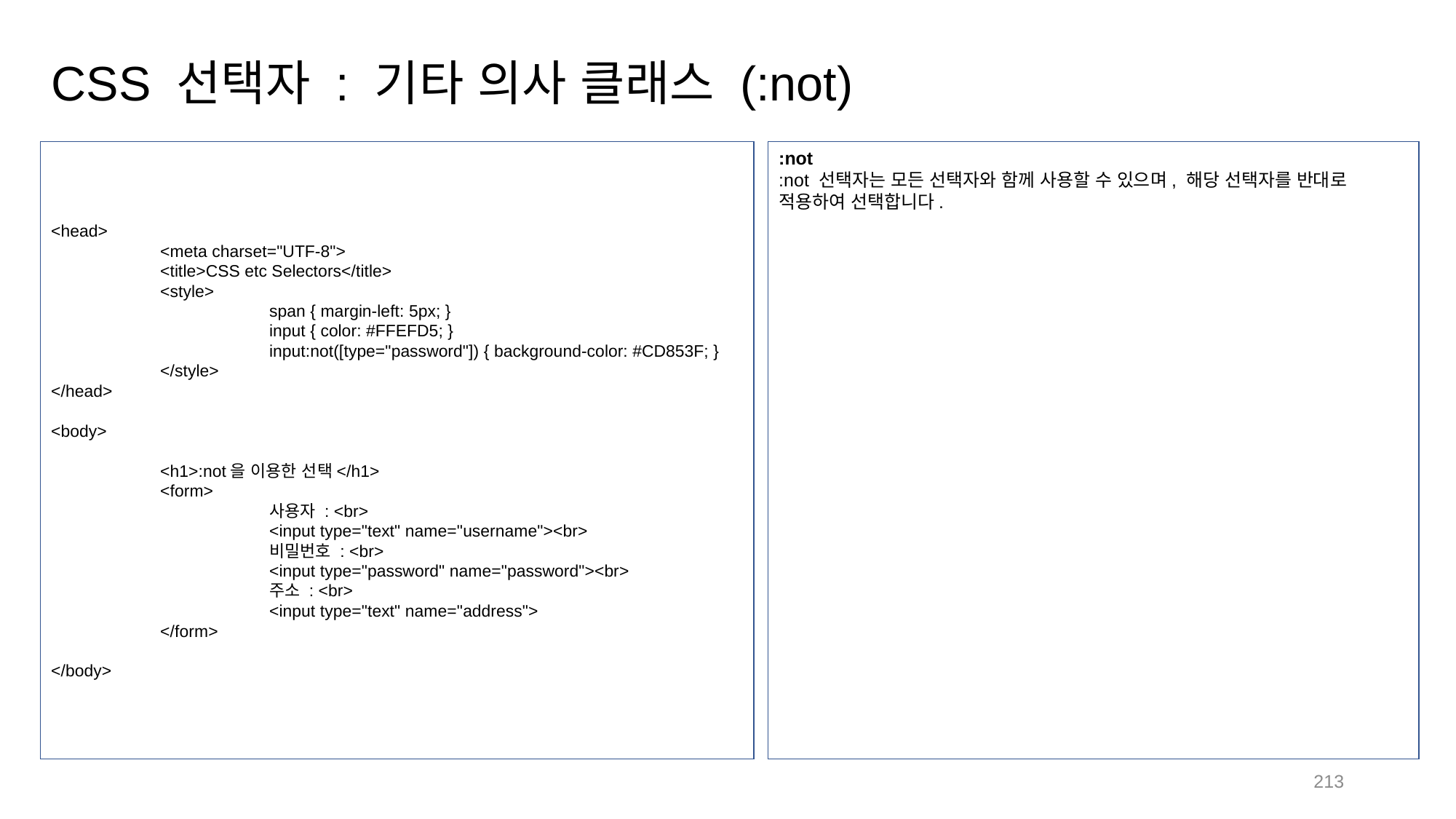

# CSS 선택자 : 기타 의사 클래스 (:not)
<head>
	<meta charset="UTF-8">
	<title>CSS etc Selectors</title>
	<style>
		span { margin-left: 5px; }
		input { color: #FFEFD5; }
		input:not([type="password"]) { background-color: #CD853F; }
	</style>
</head>

<body>

	<h1>:not을 이용한 선택</h1>
	<form>
		사용자 : <br>
		<input type="text" name="username"><br>
		비밀번호 : <br>
		<input type="password" name="password"><br>
		주소 : <br>
		<input type="text" name="address">
	</form>

</body>
:not
:not 선택자는 모든 선택자와 함께 사용할 수 있으며, 해당 선택자를 반대로 적용하여 선택합니다.

213